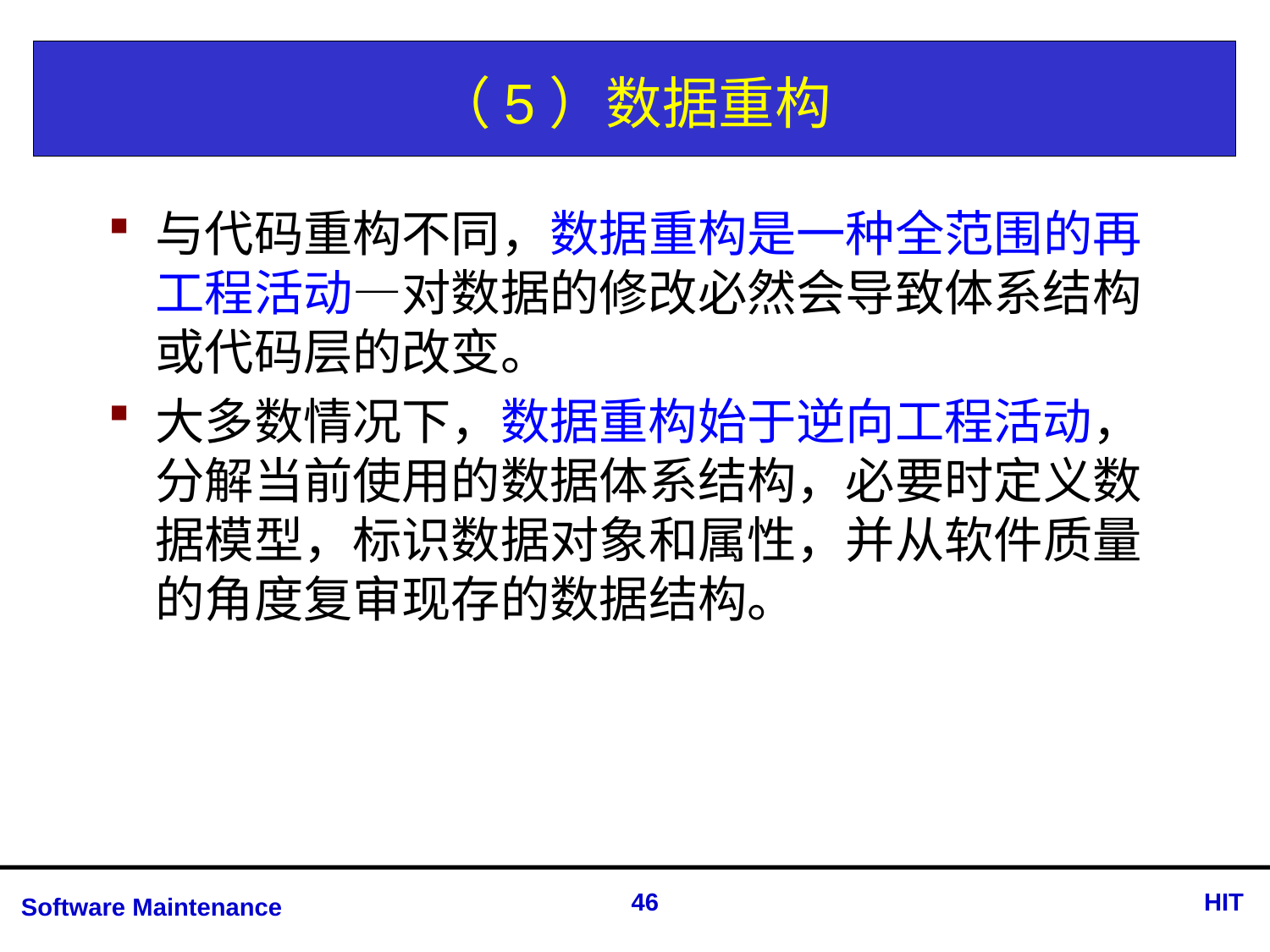

# （5）数据重构
与代码重构不同，数据重构是一种全范围的再工程活动—对数据的修改必然会导致体系结构或代码层的改变。
大多数情况下，数据重构始于逆向工程活动，分解当前使用的数据体系结构，必要时定义数据模型，标识数据对象和属性，并从软件质量的角度复审现存的数据结构。